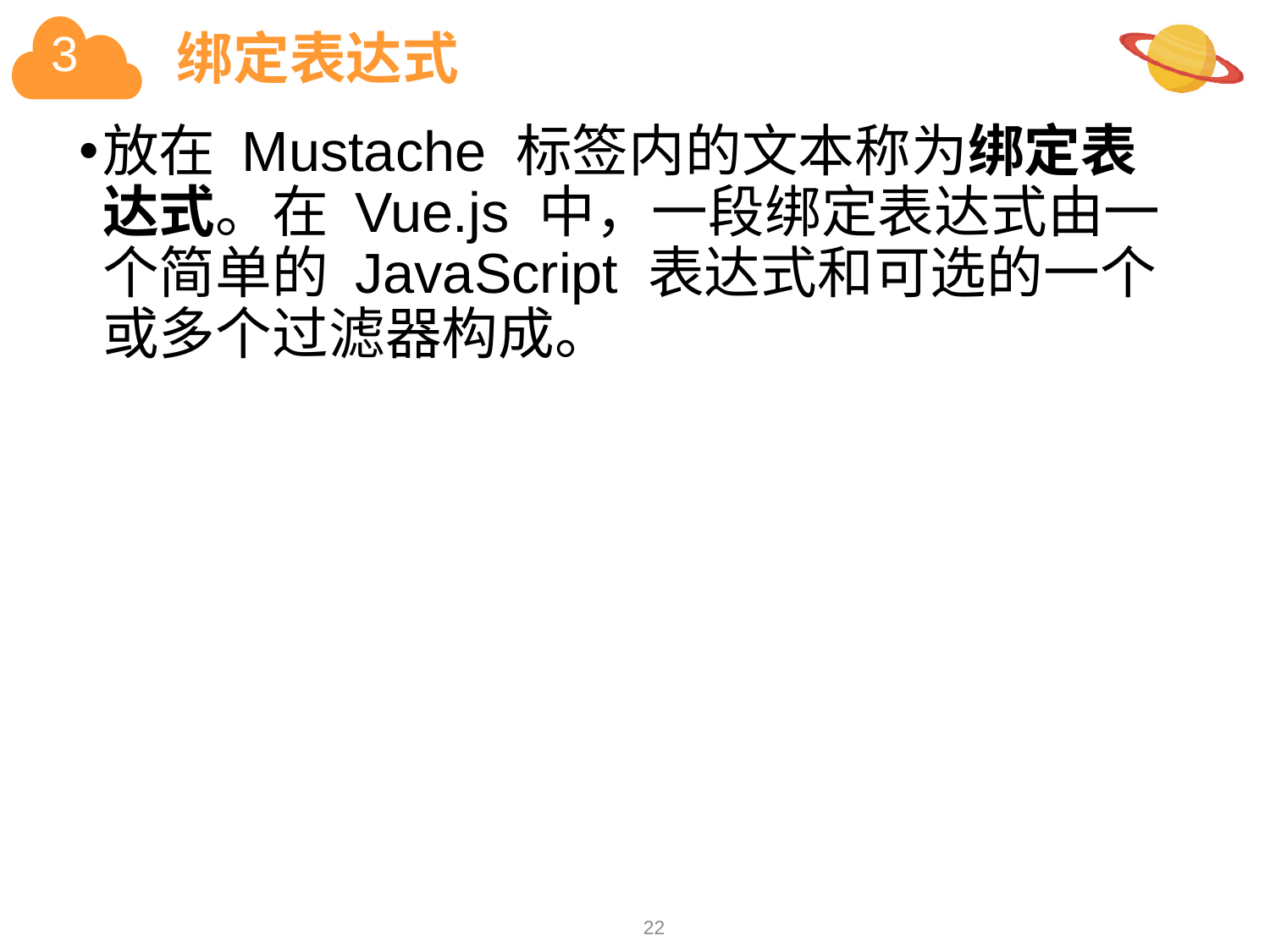

# 绑定表达式
放在 Mustache 标签内的文本称为绑定表达式。在 Vue.js 中，一段绑定表达式由一个简单的 JavaScript 表达式和可选的一个或多个过滤器构成。
22